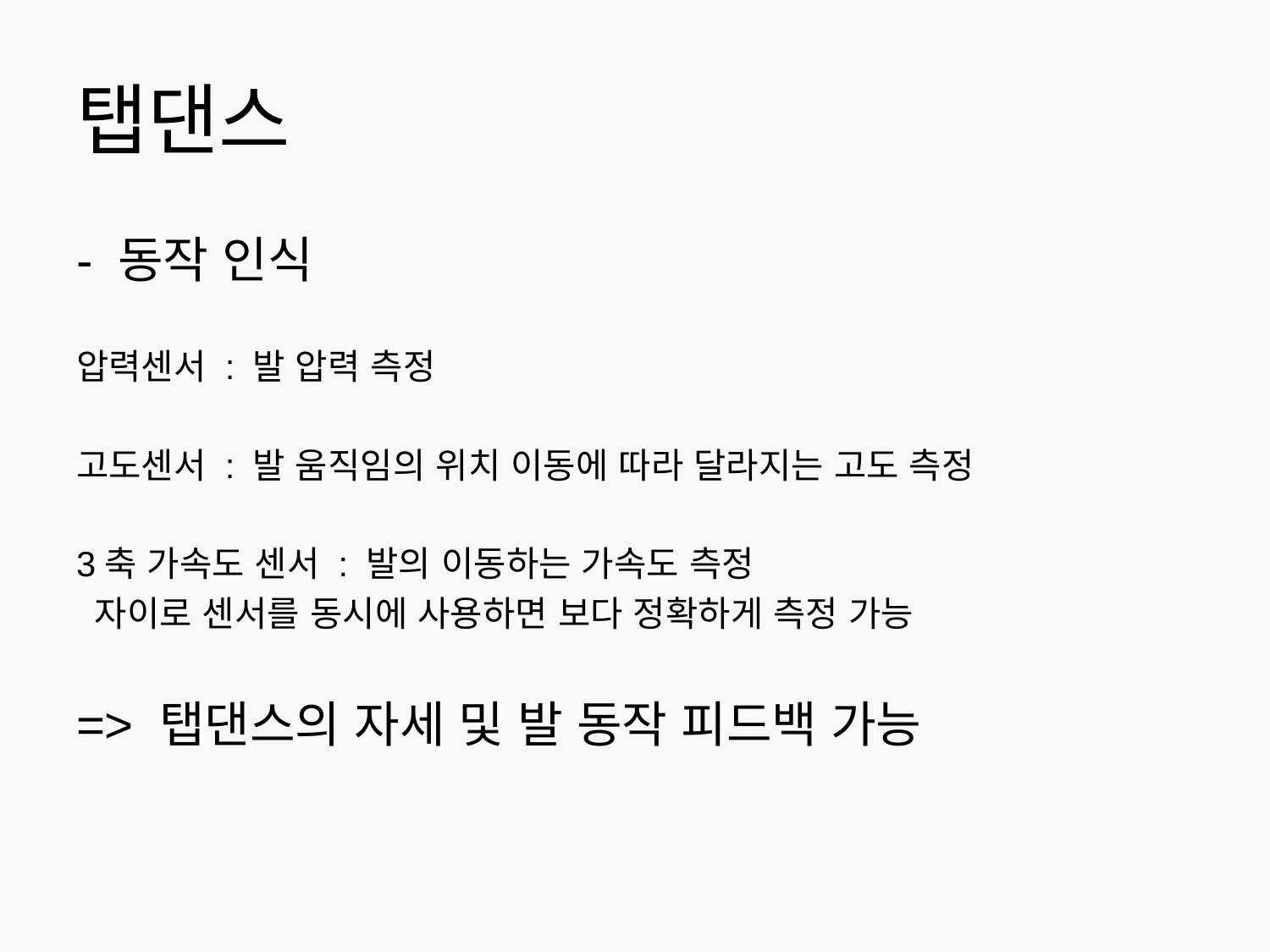

# 탭댄스
- 동작 인식

압력센서 : 발 압력 측정

고도센서 : 발 움직임의 위치 이동에 따라 달라지는 고도 측정

3축 가속도 센서 : 발의 이동하는 가속도 측정
 자이로 센서를 동시에 사용하면 보다 정확하게 측정 가능

=> 탭댄스의 자세 및 발 동작 피드백 가능